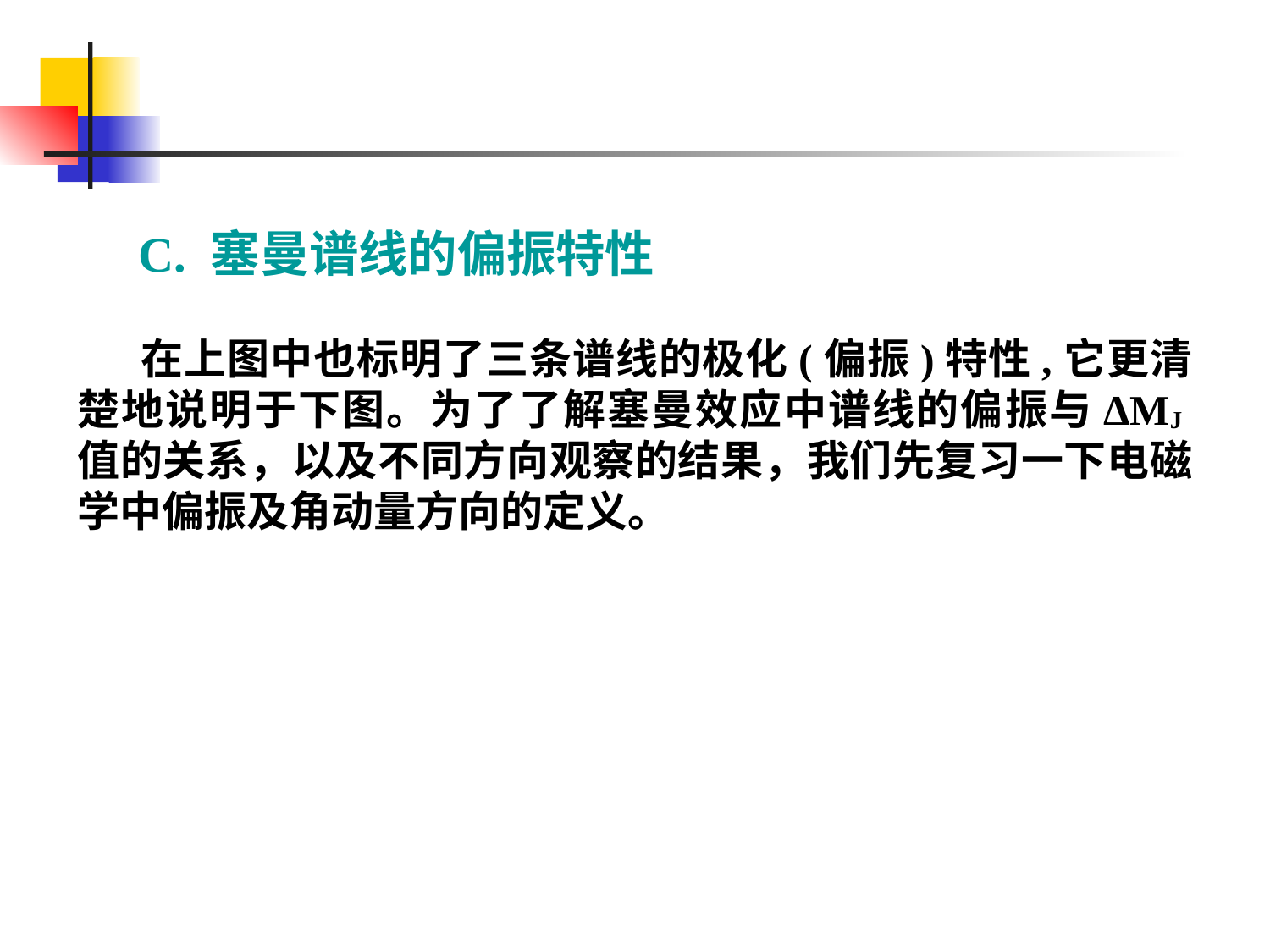

C. 塞曼谱线的偏振特性

     在上图中也标明了三条谱线的极化(偏振)特性,它更清楚地说明于下图。为了了解塞曼效应中谱线的偏振与ΔMJ值的关系，以及不同方向观察的结果，我们先复习一下电磁学中偏振及角动量方向的定义。